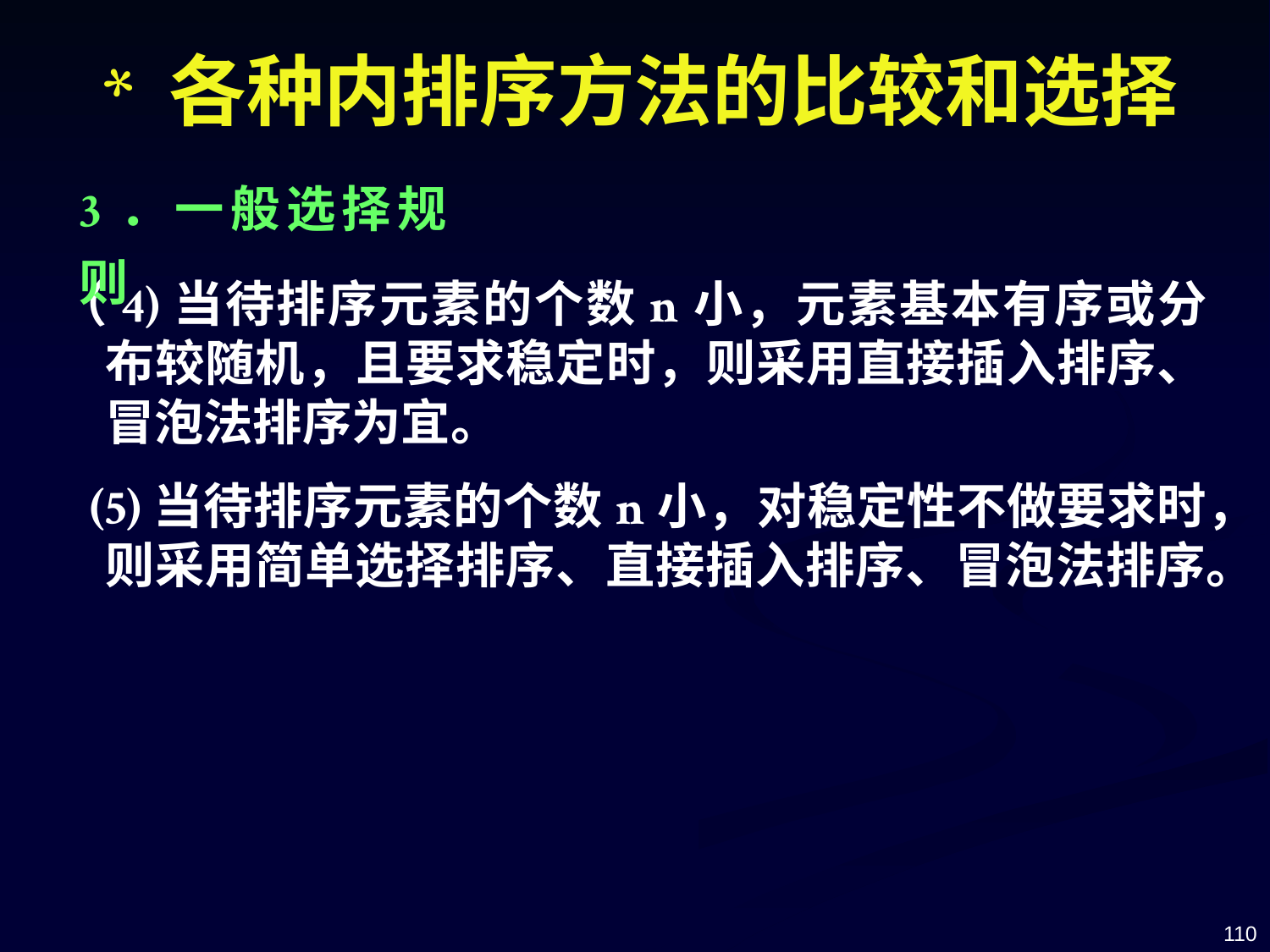

* 各种内排序方法的比较和选择
3．一般选择规则
（4)当待排序元素的个数n小，元素基本有序或分布较随机，且要求稳定时，则采用直接插入排序、冒泡法排序为宜。
   (5)当待排序元素的个数n小，对稳定性不做要求时，则采用简单选择排序、直接插入排序、冒泡法排序。
110